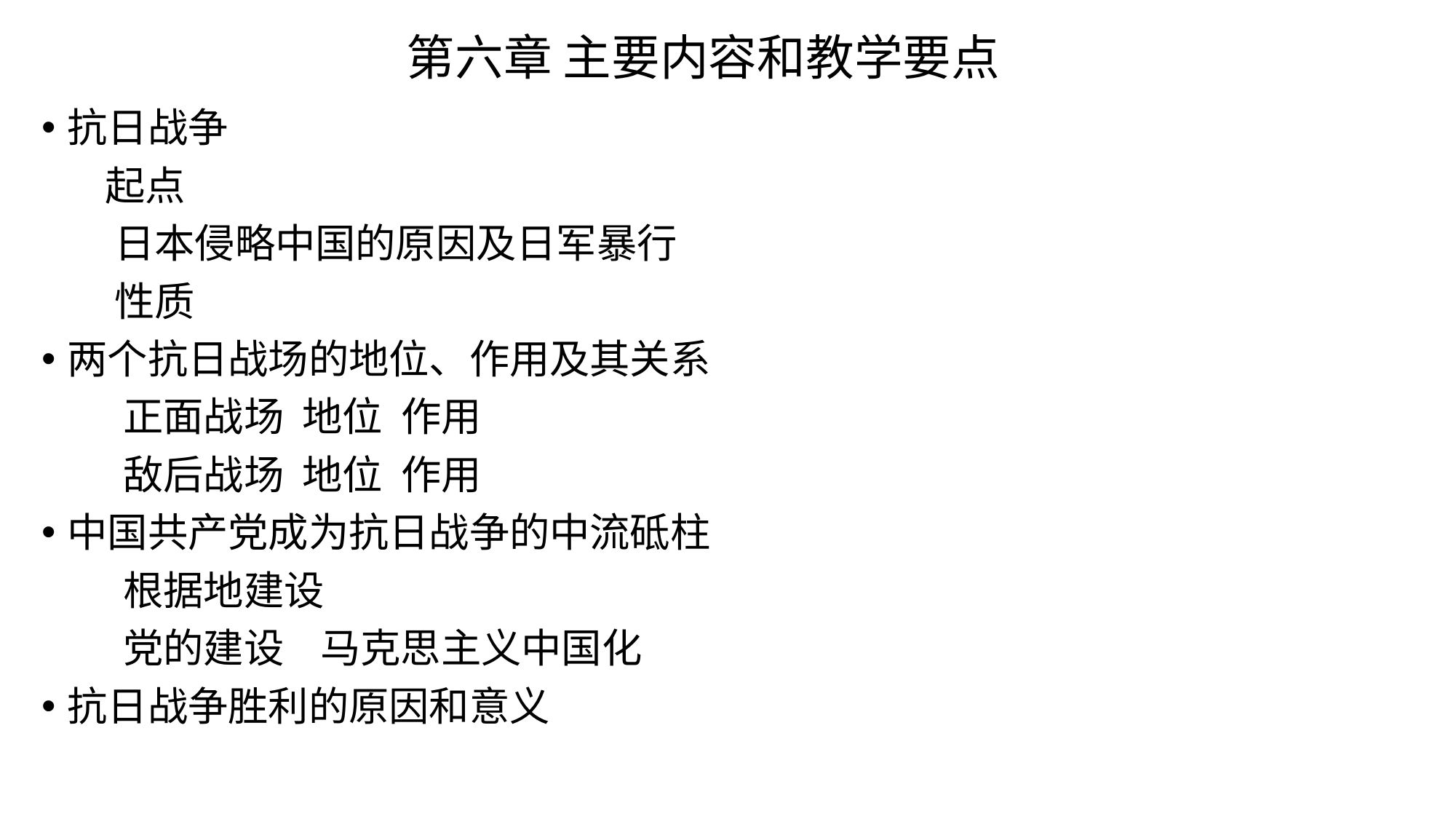

# 第六章 主要内容和教学要点
抗日战争
      起点
       日本侵略中国的原因及日军暴行
       性质
两个抗日战场的地位、作用及其关系
        正面战场  地位  作用
        敌后战场  地位  作用
中国共产党成为抗日战争的中流砥柱
        根据地建设
        党的建设    马克思主义中国化
抗日战争胜利的原因和意义